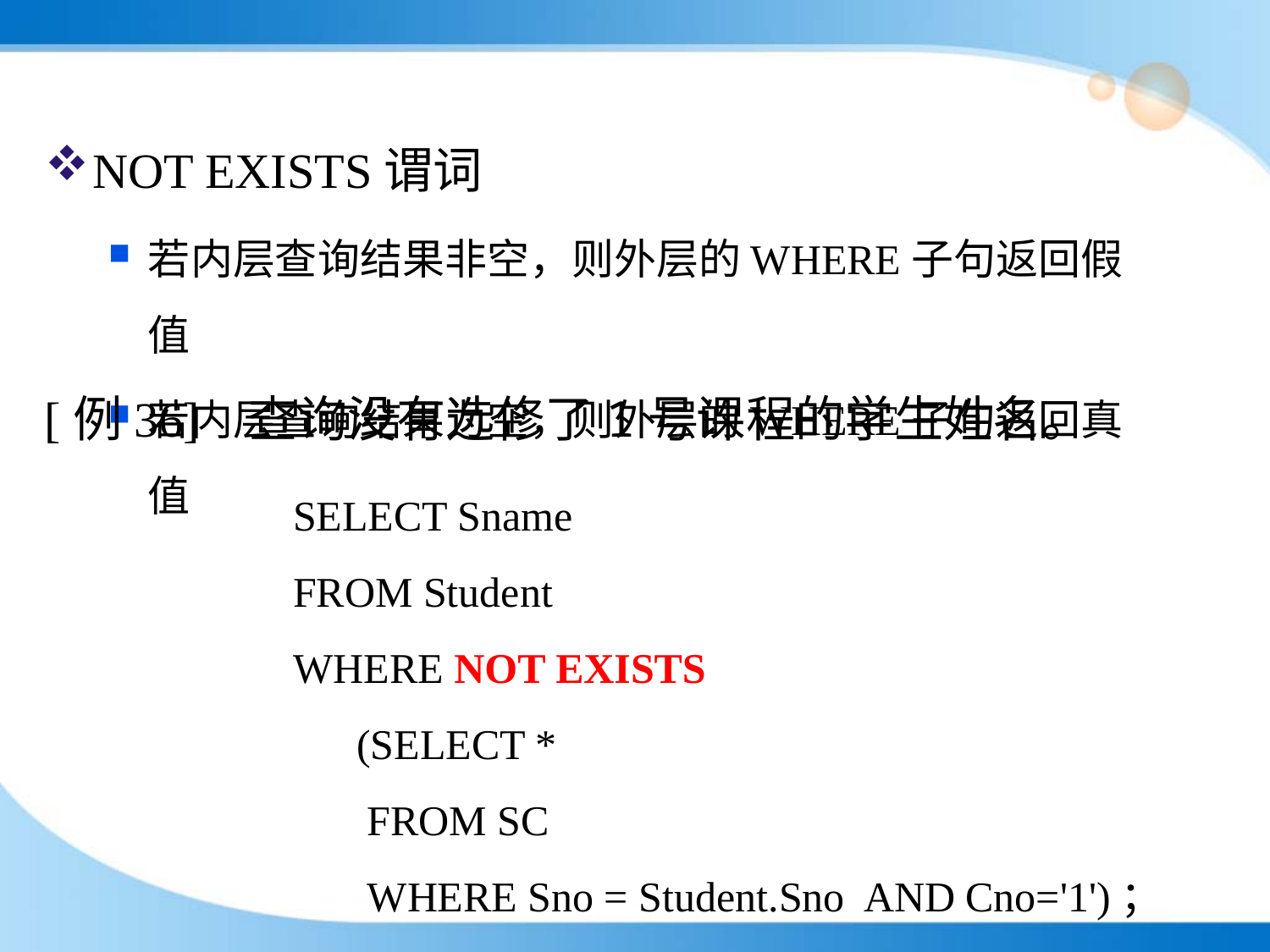

NOT EXISTS谓词
若内层查询结果非空，则外层的WHERE子句返回假值
若内层查询结果为空，则外层的WHERE子句返回真值
[例36]   查询没有选修了1号课程的学生姓名。
SELECT Sname
FROM Student
WHERE NOT EXISTS
      (SELECT *
       FROM SC
       WHERE Sno = Student.Sno  AND Cno='1')；